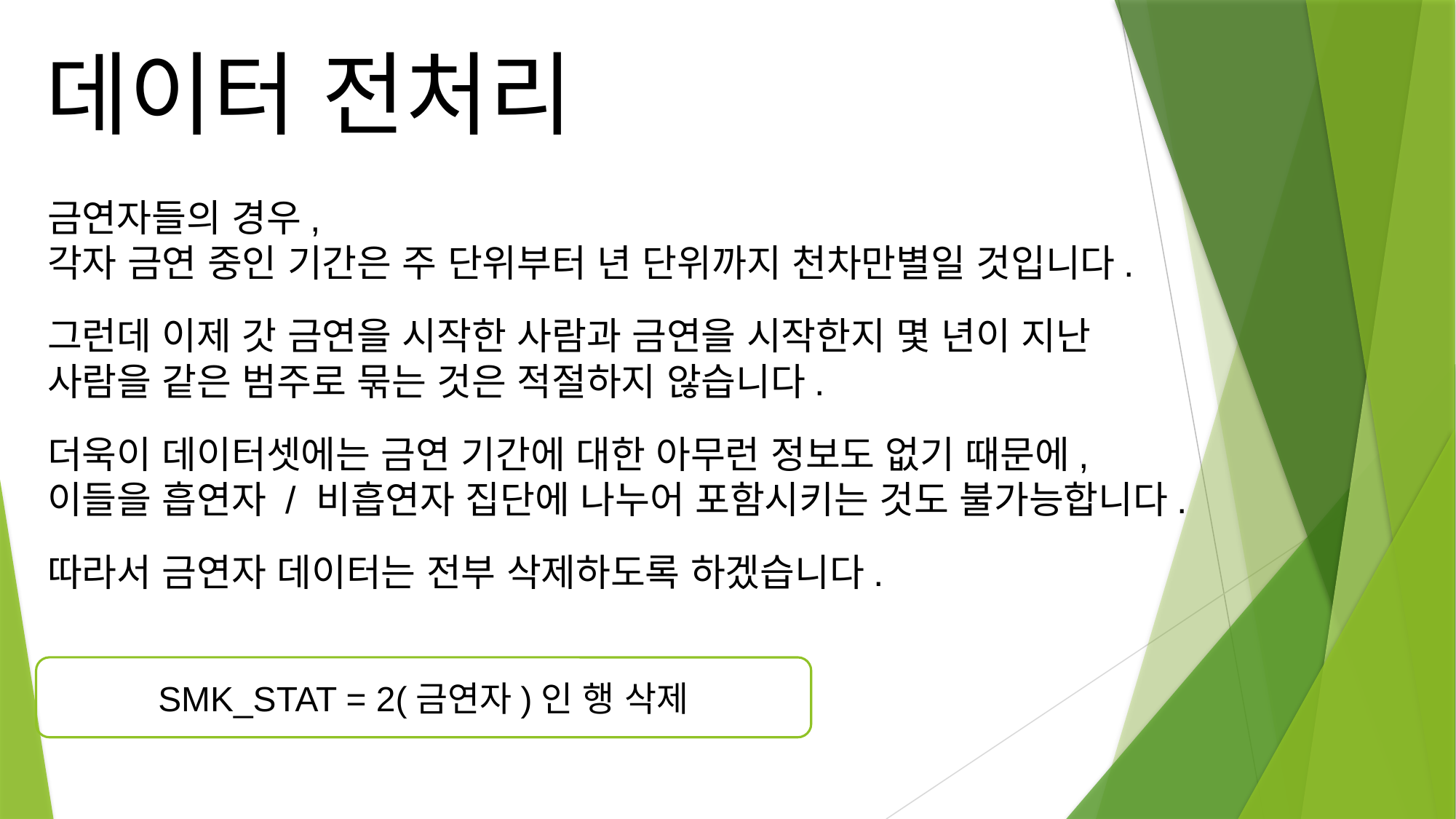

데이터 전처리
금연자들의 경우,
각자 금연 중인 기간은 주 단위부터 년 단위까지 천차만별일 것입니다.

그런데 이제 갓 금연을 시작한 사람과 금연을 시작한지 몇 년이 지난
사람을 같은 범주로 묶는 것은 적절하지 않습니다.

더욱이 데이터셋에는 금연 기간에 대한 아무런 정보도 없기 때문에,
이들을 흡연자 / 비흡연자 집단에 나누어 포함시키는 것도 불가능합니다.

따라서 금연자 데이터는 전부 삭제하도록 하겠습니다.
SMK_STAT = 2(금연자)인 행 삭제